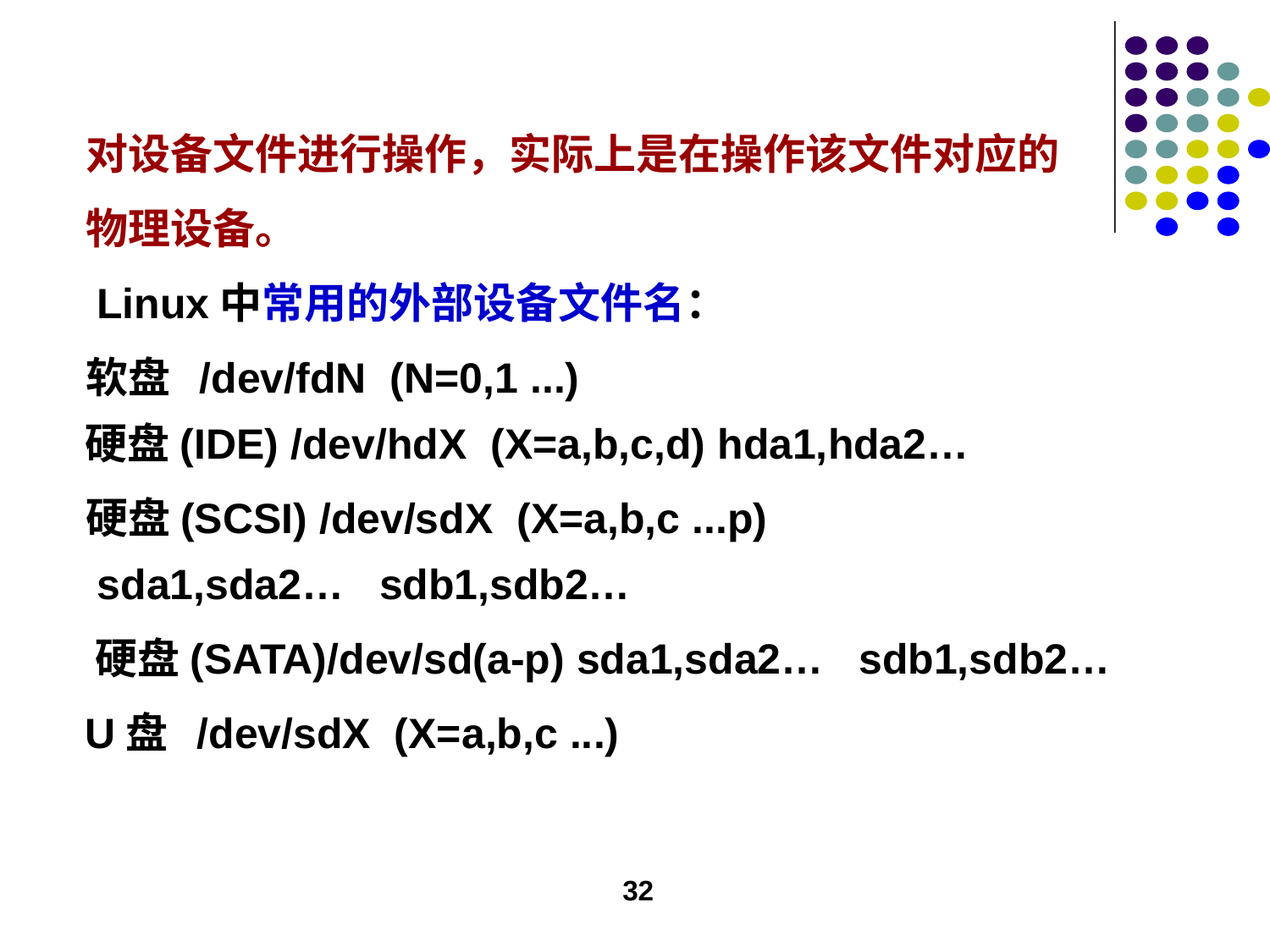

对设备文件进行操作，实际上是在操作该文件对应的
    物理设备。
     Linux中常用的外部设备文件名：
    软盘  /dev/fdN  (N=0,1 ...)
硬盘(IDE) /dev/hdX  (X=a,b,c,d) hda1,hda2…
    硬盘(SCSI) /dev/sdX  (X=a,b,c ...p)
 sda1,sda2…   sdb1,sdb2…
     硬盘(SATA)/dev/sd(a-p) sda1,sda2…   sdb1,sdb2…
    U盘  /dev/sdX  (X=a,b,c ...)
32